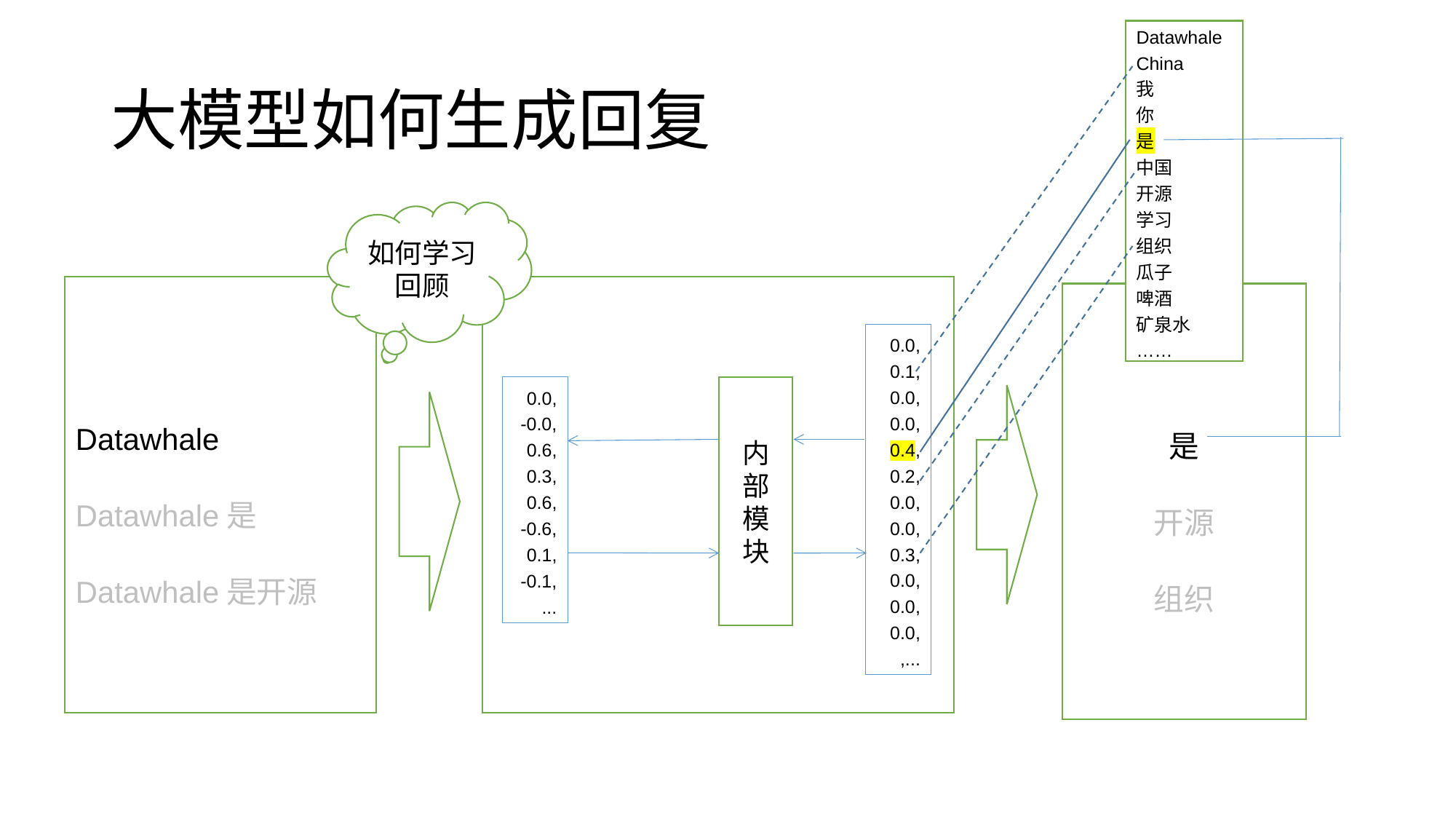

Datawhale
China
我
你
是
中国
开源
学习
组织
瓜子
啤酒
矿泉水
……
# 大模型如何生成回复
如何学习回顾

Datawhale
Datawhale是
Datawhale是开源
是
开源
组织
0.0,
0.1,
0.0,
0.0,
0.4,
0.2,
0.0,
0.0,
0.3,
0.0,
0.0,
0.0,
,...
0.0,
-0.0,
0.6,
0.3,
0.6,
-0.6,
0.1,
-0.1,
...
内
部
模
块